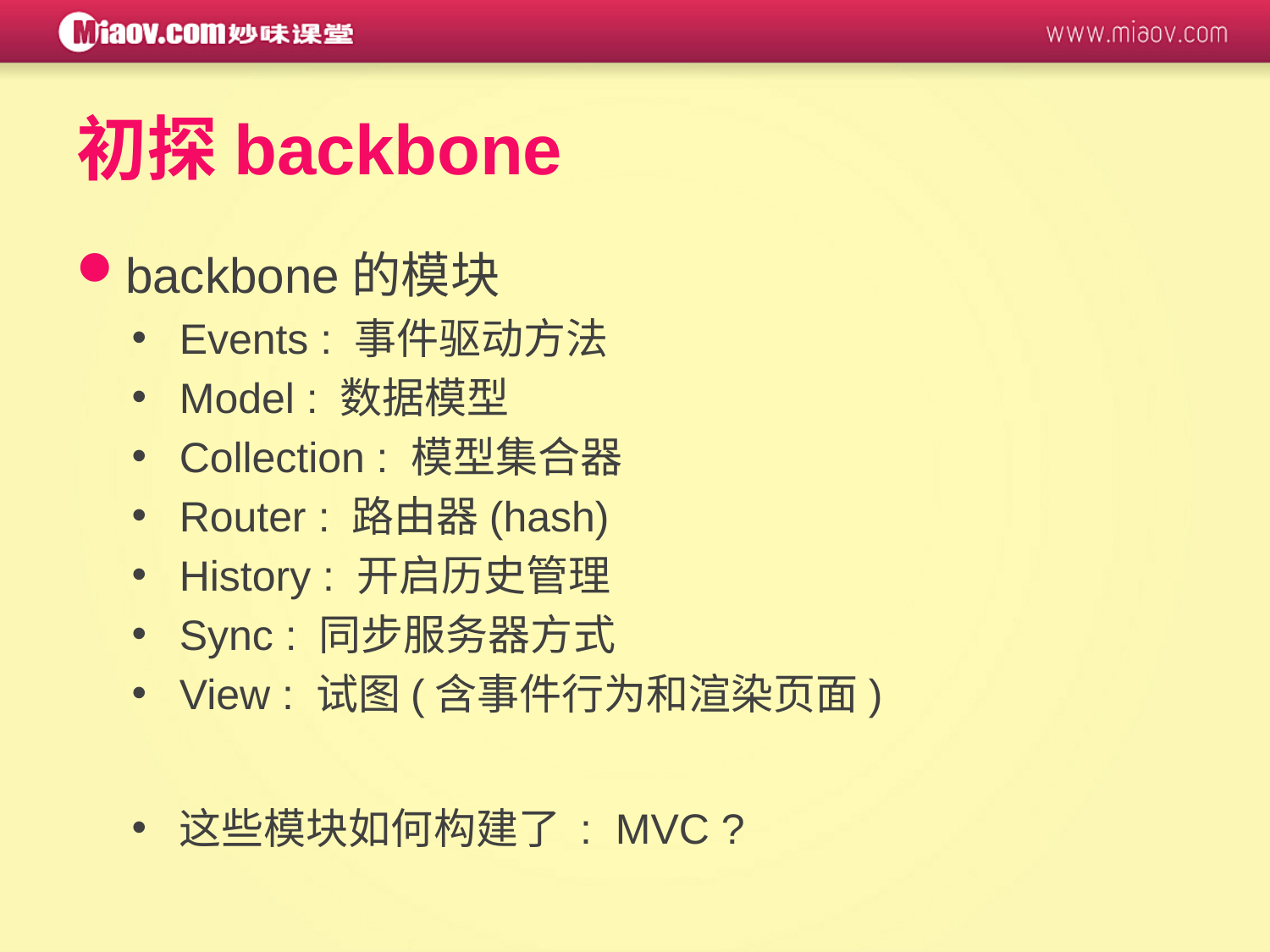

# 初探backbone
backbone的模块
Events : 事件驱动方法
Model : 数据模型
Collection : 模型集合器
Router : 路由器(hash)
History : 开启历史管理
Sync : 同步服务器方式
View : 试图(含事件行为和渲染页面)

这些模块如何构建了 :  MVC ?